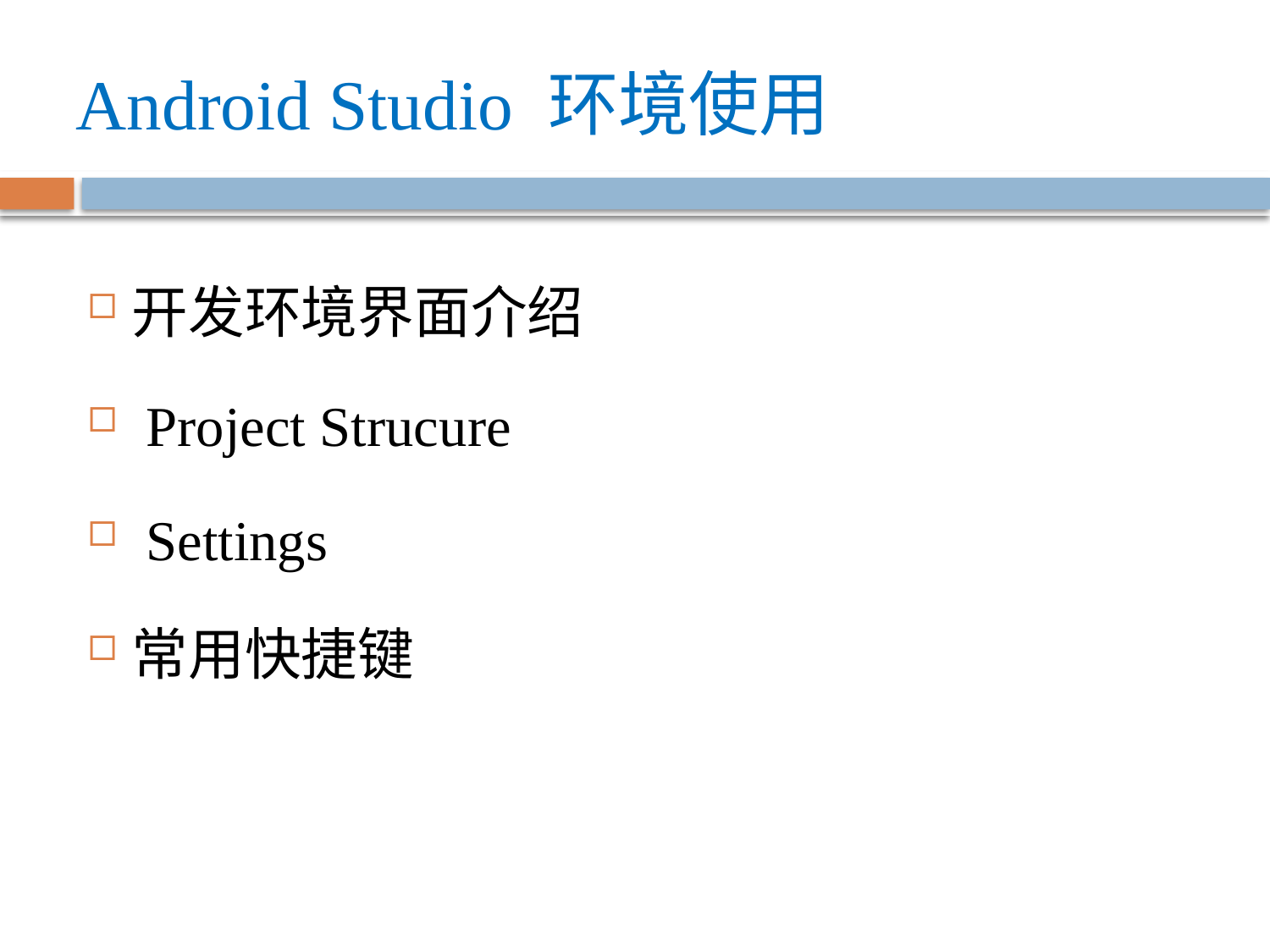

# Android Studio 环境使用
开发环境界面介绍
 Project Strucure
 Settings
常用快捷键